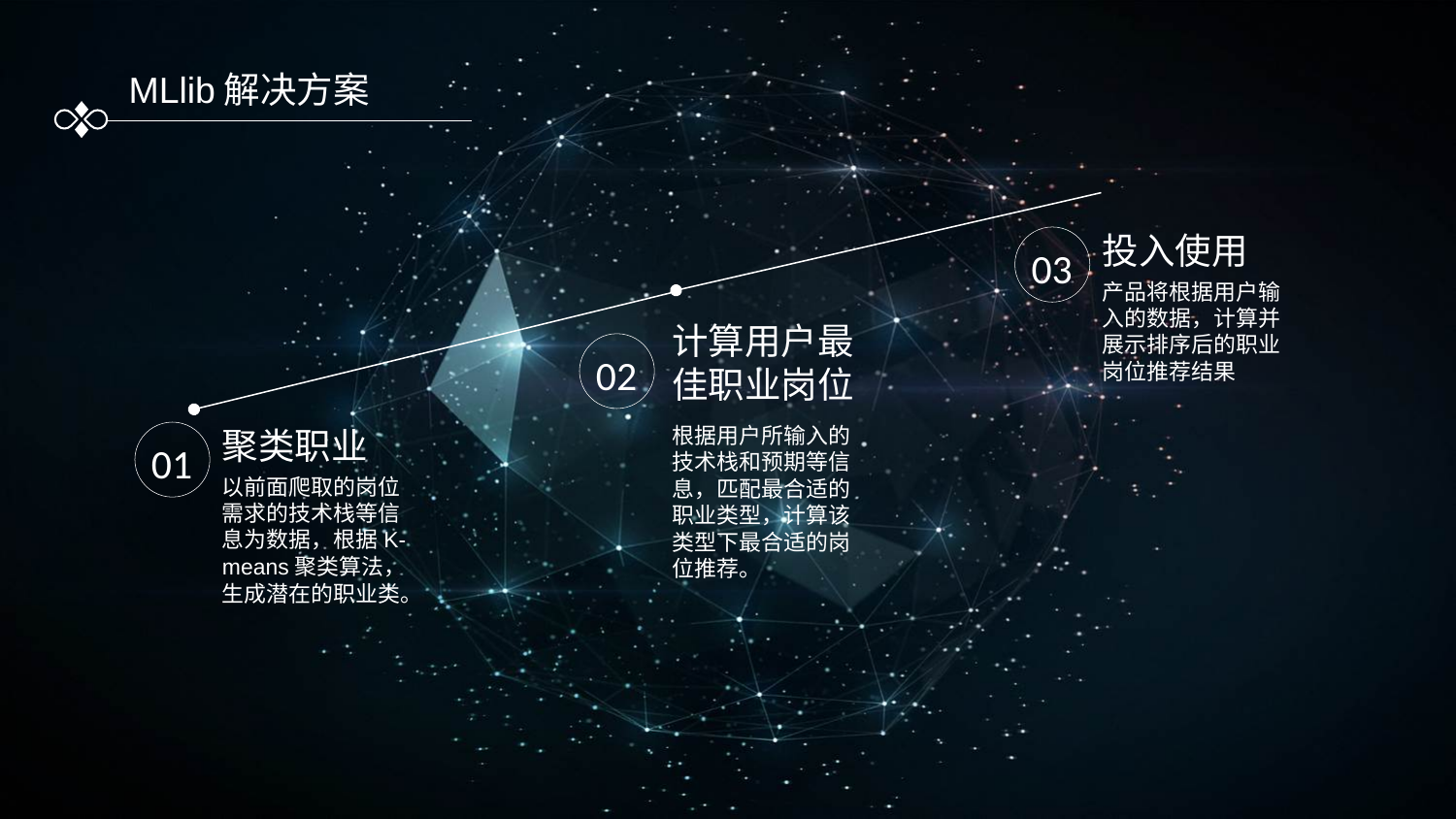

MLlib解决方案

投入使用

产品将根据用户输入的数据，计算并展示排序后的职业岗位推荐结果
03
计算用户最佳职业岗位

根据用户所输入的技术栈和预期等信息，匹配最合适的职业类型，计算该类型下最合适的岗位推荐。
02
聚类职业

以前面爬取的岗位需求的技术栈等信息为数据，根据K-means聚类算法，生成潜在的职业类。
01